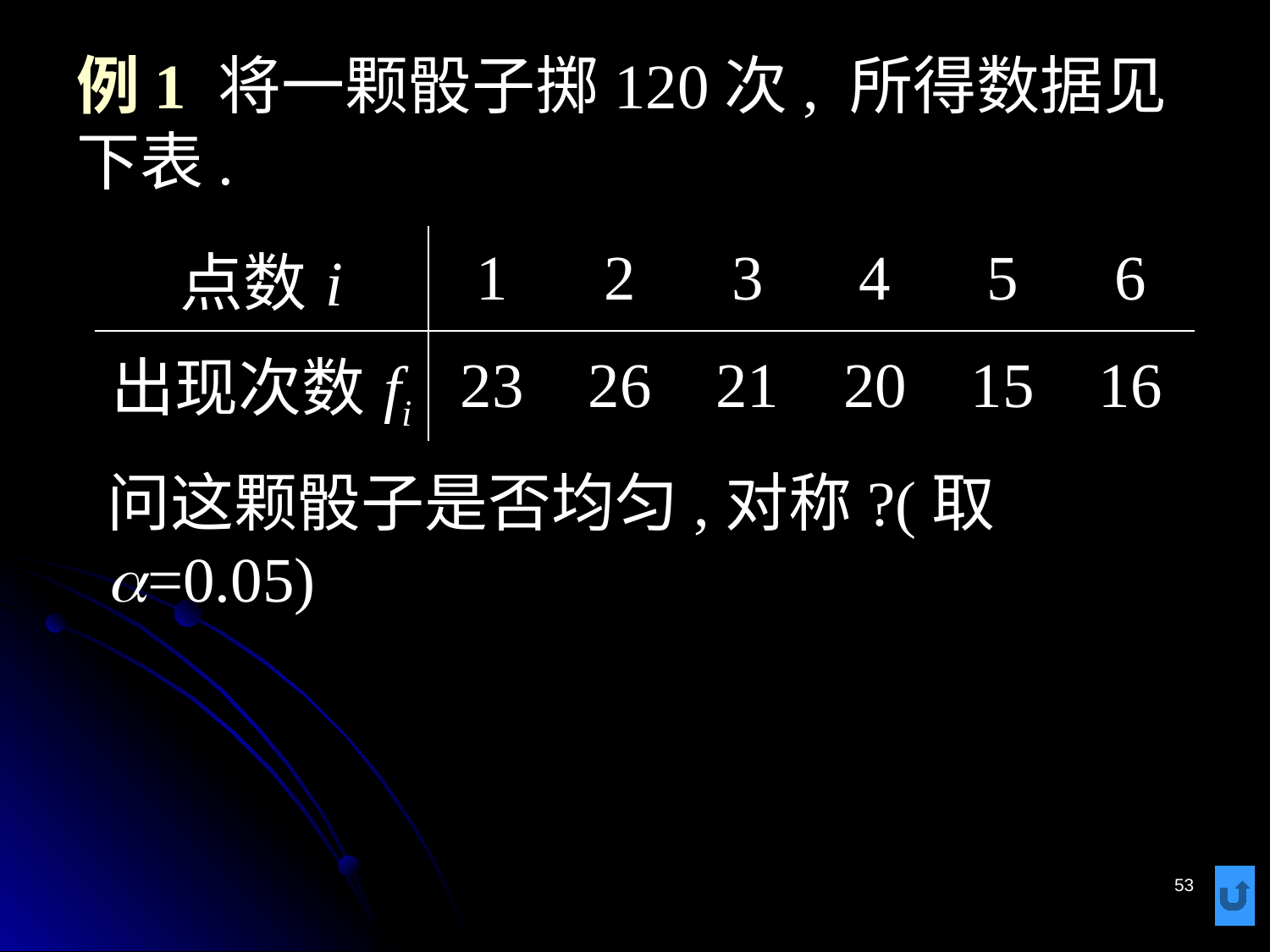

# 例1 将一颗骰子掷120次, 所得数据见下表.
| 点数i | 1 | 2 | 3 | 4 | 5 | 6 |
| --- | --- | --- | --- | --- | --- | --- |
| 出现次数fi | 23 | 26 | 21 | 20 | 15 | 16 |
问这颗骰子是否均匀,对称?(取α=0.05)
53